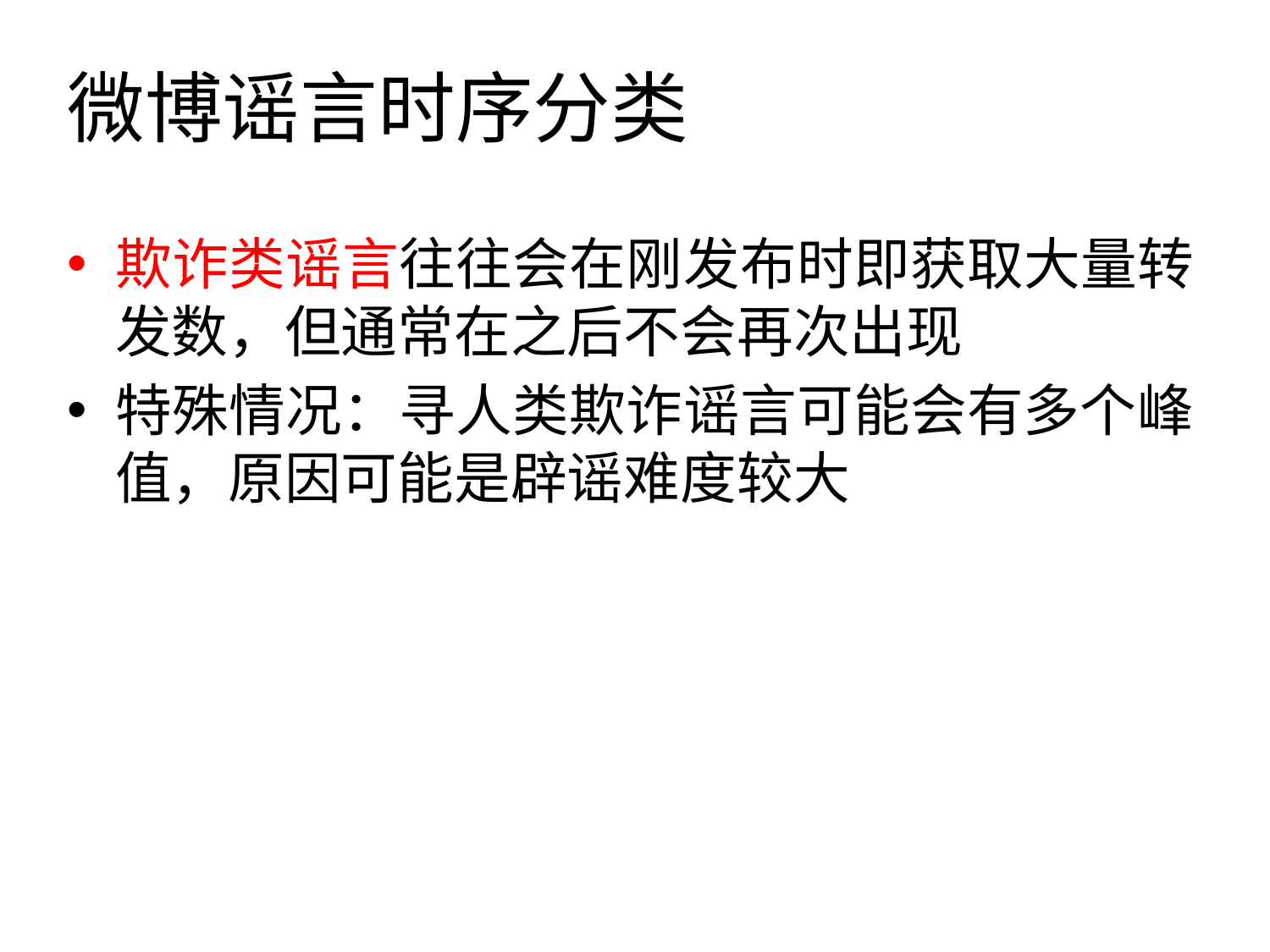

# 微博谣言时序分类
欺诈类谣言往往会在刚发布时即获取大量转发数，但通常在之后不会再次出现
特殊情况：寻人类欺诈谣言可能会有多个峰值，原因可能是辟谣难度较大